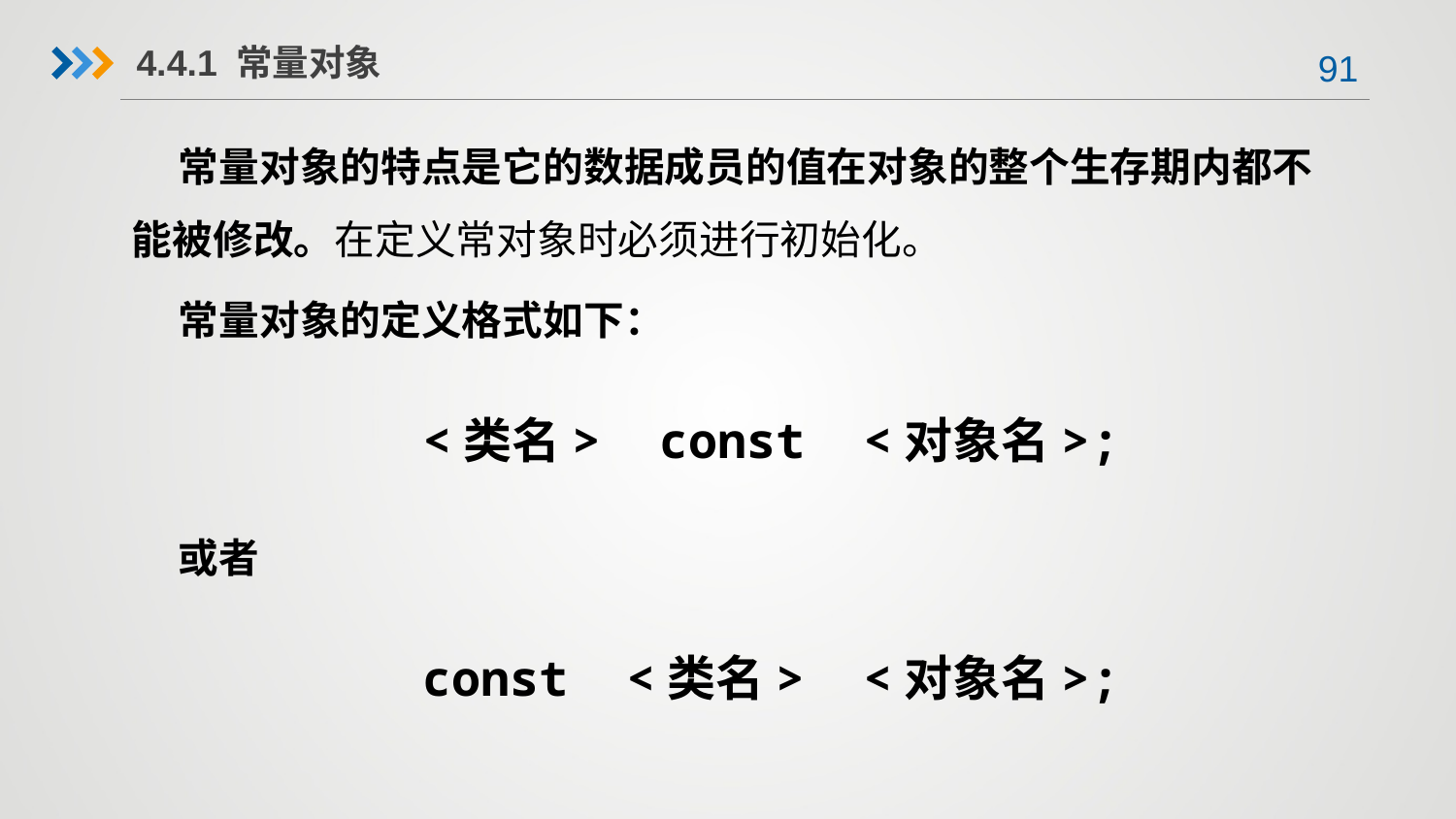

4.4.1 常量对象
    常量对象的特点是它的数据成员的值在对象的整个生存期内都不能被修改。在定义常对象时必须进行初始化。
    常量对象的定义格式如下：

          <类名>  const  <对象名>;

    或者

            const  <类名>  <对象名>;